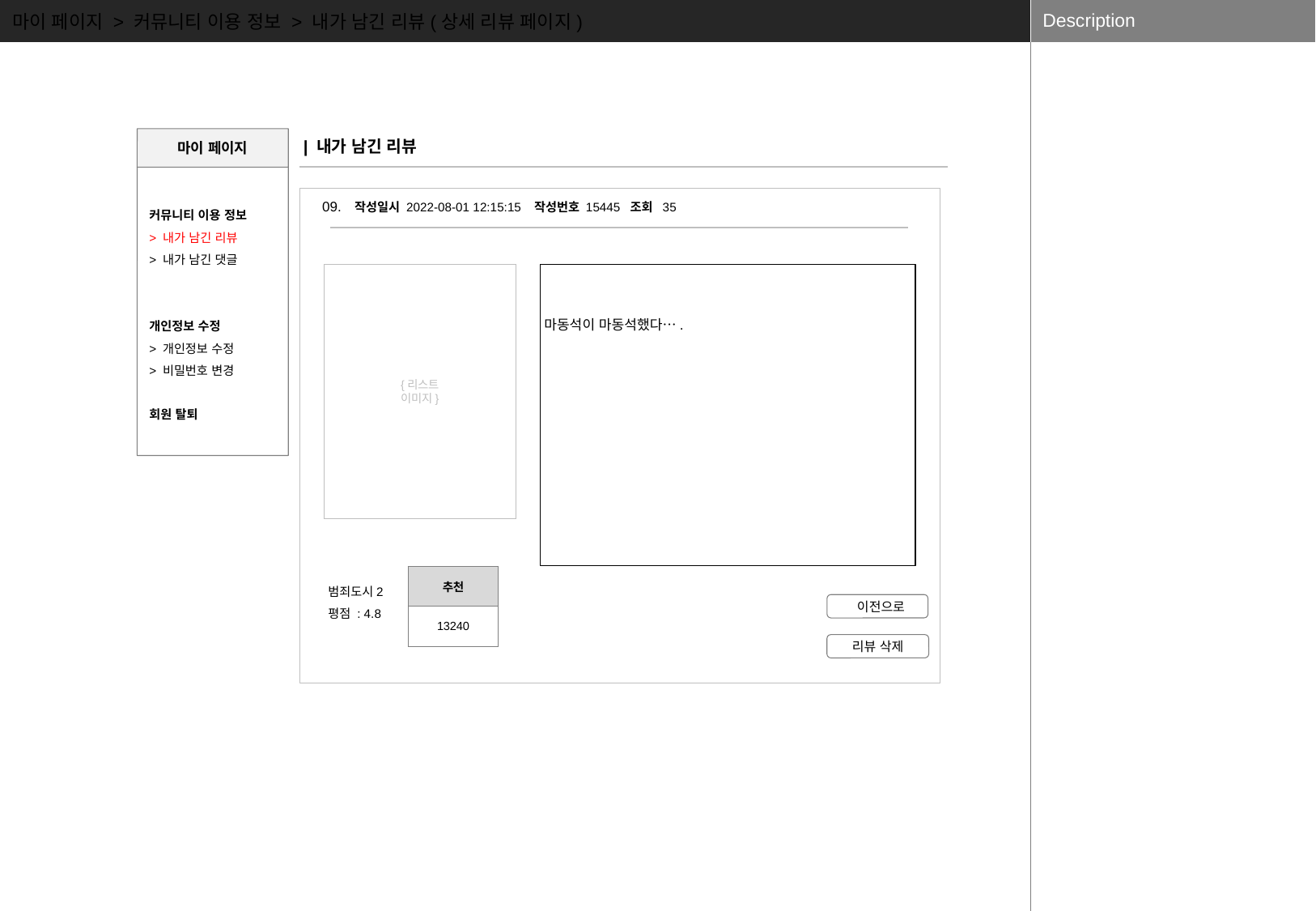

마이 페이지 > 커뮤니티 이용 정보 > 내가 남긴 리뷰(상세 리뷰 페이지)
마이 페이지
 | 내가 남긴 리뷰

커뮤니티 이용 정보
> 내가 남긴 리뷰
> 내가 남긴 댓글

개인정보 수정
> 개인정보 수정
> 비밀번호 변경

회원 탈퇴

09.   작성일시 2022-08-01 12:15:15   작성번호 15445  조회  35
마동석이 마동석했다….

|  |
| --- |
{리스트
이미지}

범죄도시2
평점 : 4.8
| 추천 |
| --- |
| 13240 |
 이전으로
리뷰 삭제